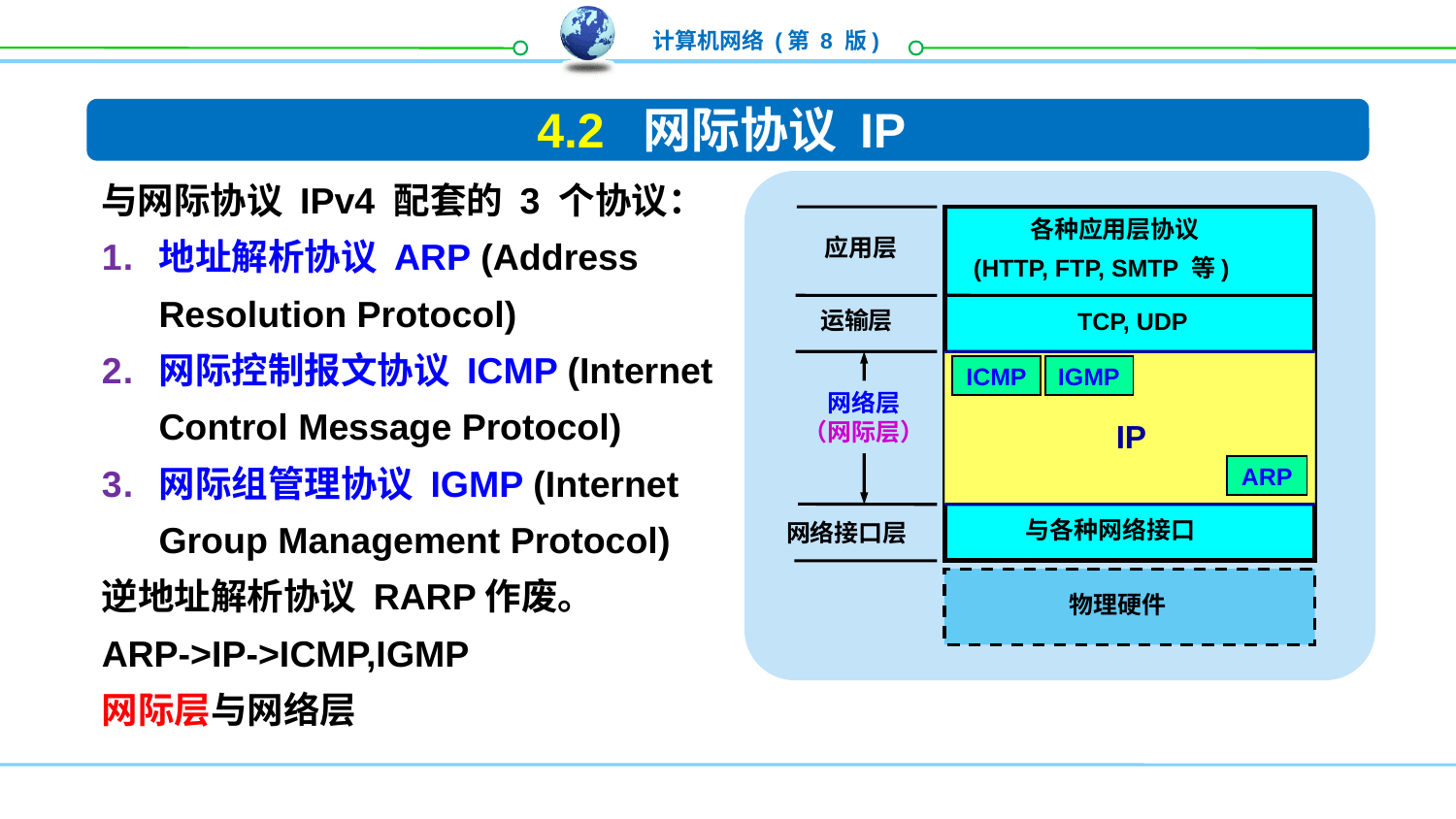

4.2  网际协议 IP

与网际协议 IPv4 配套的 3 个协议：
地址解析协议 ARP (Address Resolution Protocol)
网际控制报文协议 ICMP (Internet Control Message Protocol)
网际组管理协议 IGMP (Internet Group Management Protocol)
逆地址解析协议 RARP作废。
ARP->IP->ICMP,IGMP
网际层与网络层

各种应用层协议

(HTTP, FTP, SMTP 等)

TCP, UDP

ICMP
IGMP
IP
ARP

与各种网络接口

物理硬件

应用层

运输层

网络层
（网际层）

  网络接口层